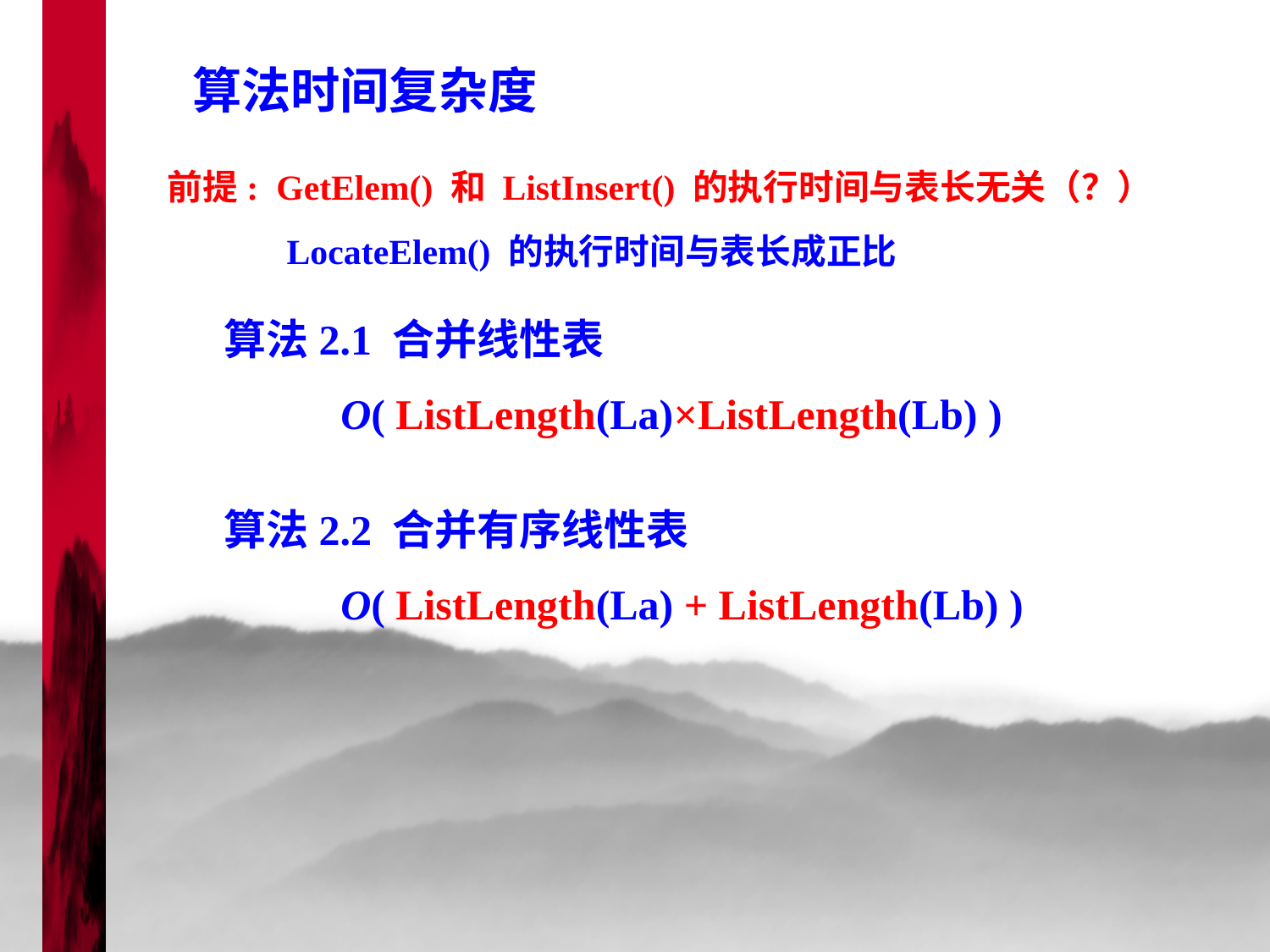

算法时间复杂度
前提:  GetElem() 和 ListInsert() 的执行时间与表长无关（？）
LocateElem() 的执行时间与表长成正比
算法2.1 合并线性表
O( ListLength(La)×ListLength(Lb) )
算法2.2 合并有序线性表
O( ListLength(La) + ListLength(Lb) )